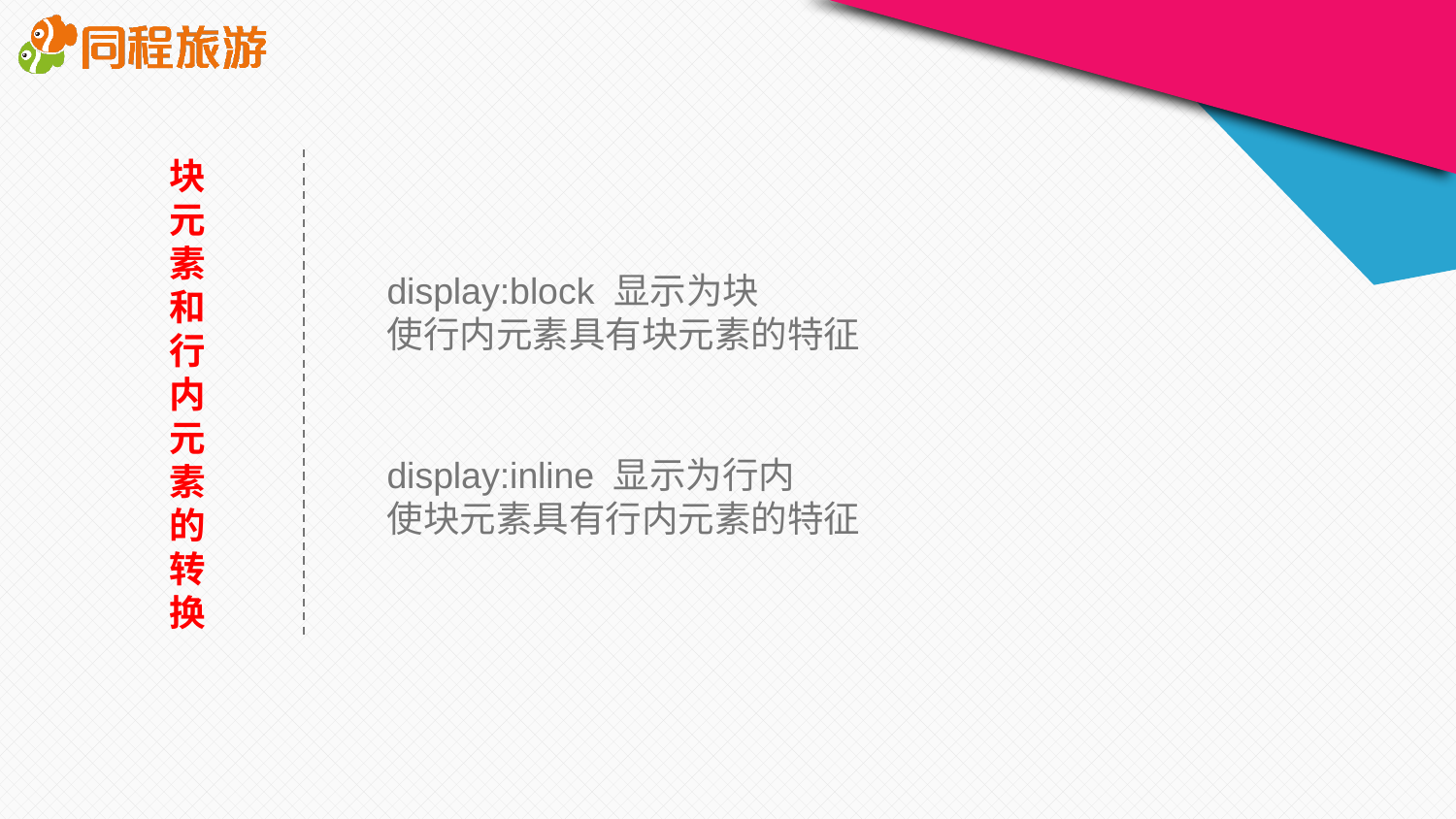

块元素和行内元素
的转换
display:block 显示为块
使行内元素具有块元素的特征
display:inline 显示为行内
使块元素具有行内元素的特征